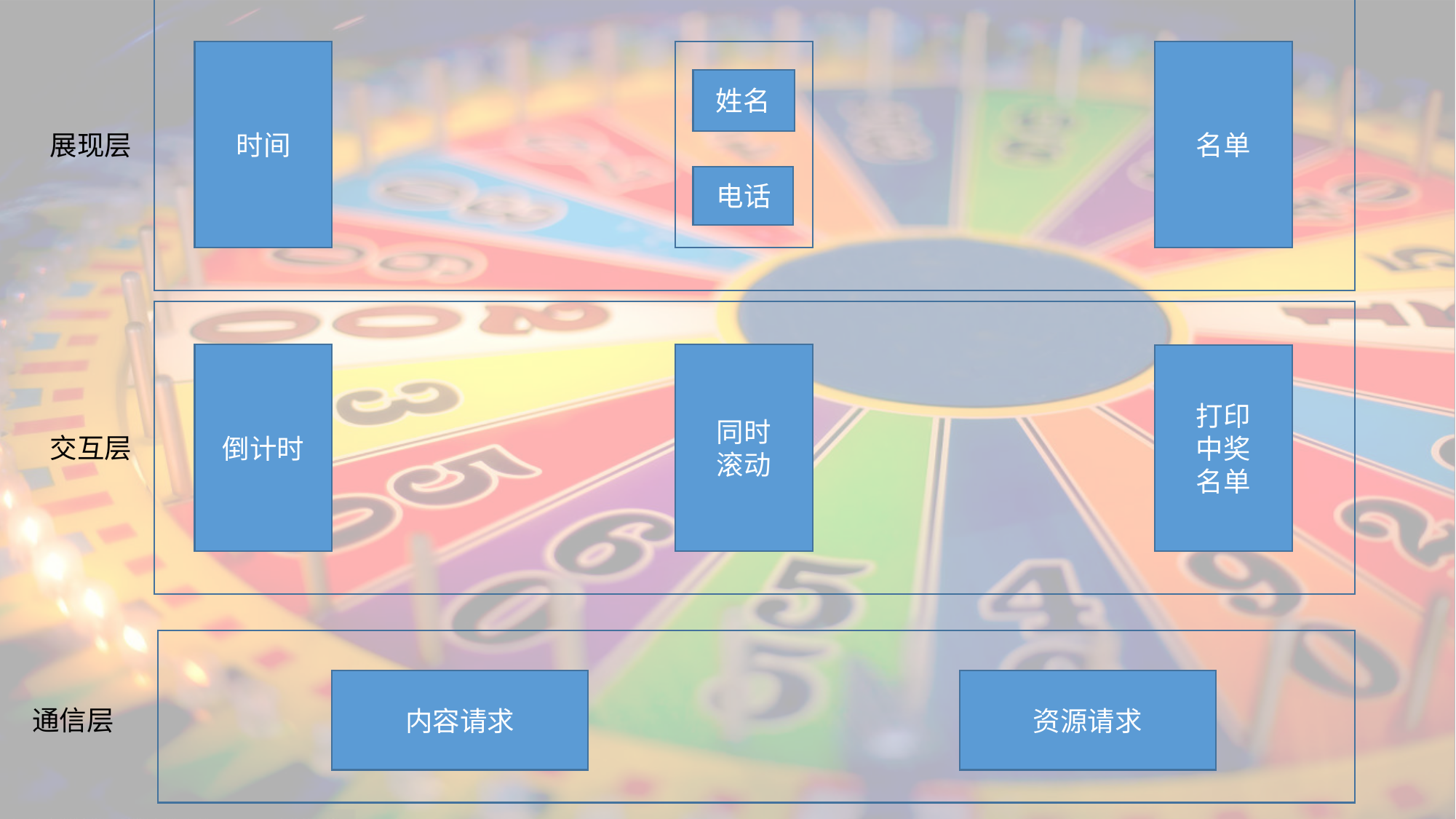

名单
时间

姓名
展现层

电话

倒计时
同时
滚动
打印
中奖
名单
交互层

内容请求
资源请求
通信层